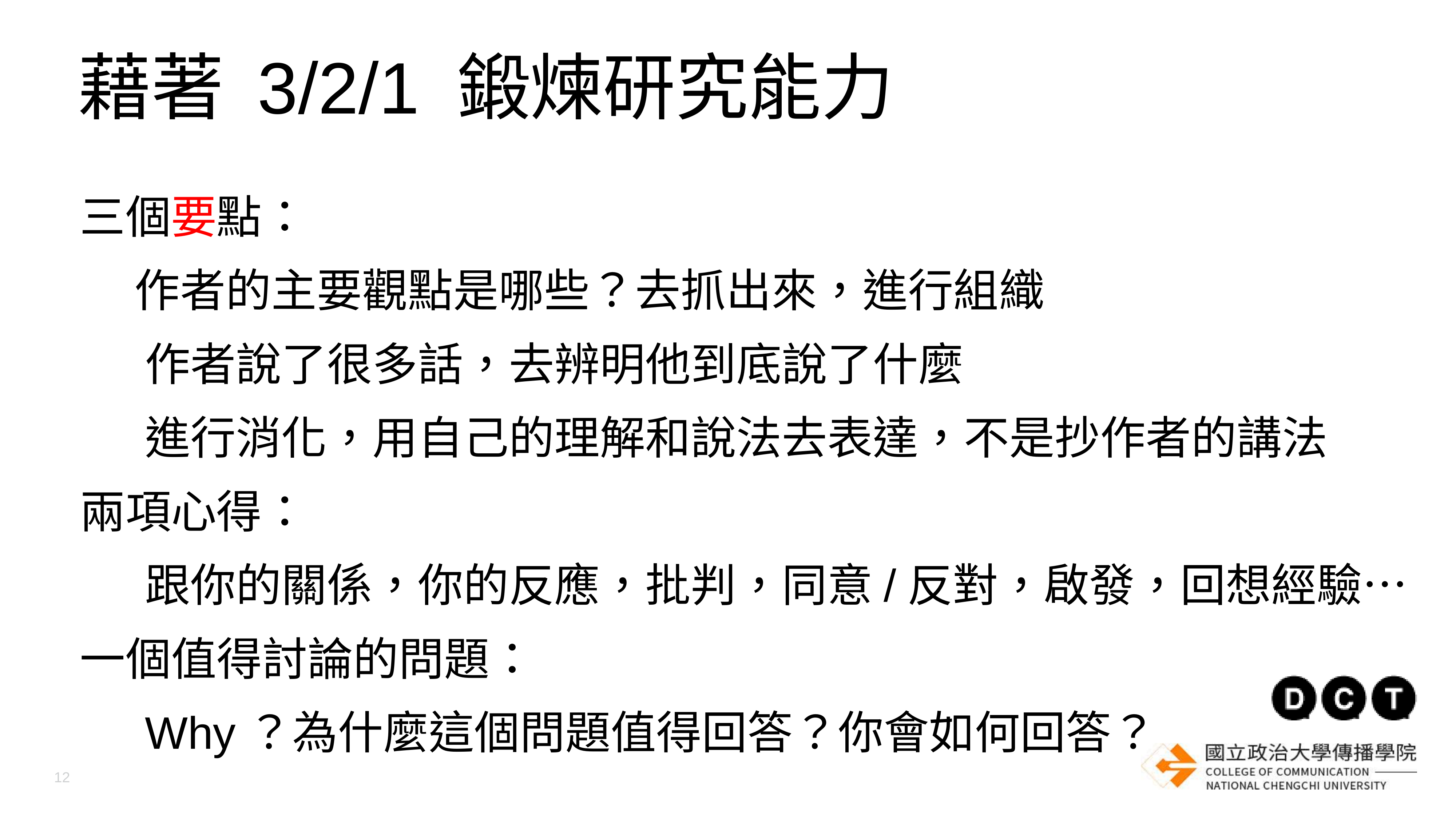

藉著 3/2/1 鍛煉研究能力
三個要點：
	作者的主要觀點是哪些？去抓出來，進行組織
作者說了很多話，去辨明他到底說了什麼
進行消化，用自己的理解和說法去表達，不是抄作者的講法
兩項心得：
跟你的關係，你的反應，批判，同意/反對，啟發，回想經驗…
一個值得討論的問題：
Why？為什麼這個問題值得回答？你會如何回答？